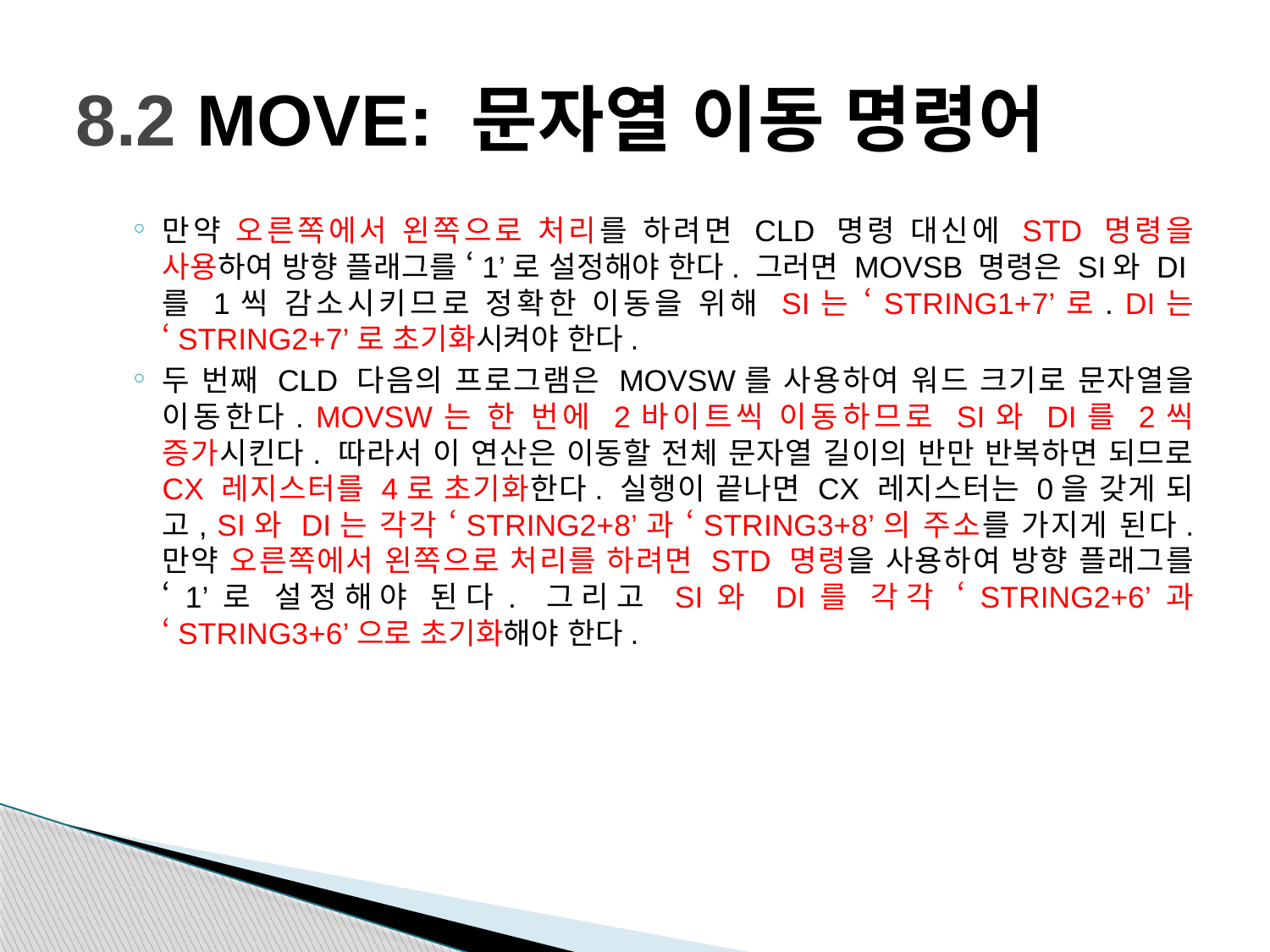

# 8.2 MOVE: 문자열 이동 명령어
만약 오른쪽에서 왼쪽으로 처리를 하려면 CLD 명령 대신에 STD 명령을 사용하여 방향 플래그를 ‘1’로 설정해야 한다. 그러면 MOVSB 명령은 SI와 DI를 1씩 감소시키므로 정확한 이동을 위해 SI는 ‘STRING1+7’로. DI는 ‘STRING2+7’로 초기화시켜야 한다.
두 번째 CLD 다음의 프로그램은 MOVSW를 사용하여 워드 크기로 문자열을 이동한다. MOVSW는 한 번에 2바이트씩 이동하므로 SI와 DI를 2씩 증가시킨다. 따라서 이 연산은 이동할 전체 문자열 길이의 반만 반복하면 되므로 CX 레지스터를 4로 초기화한다. 실행이 끝나면 CX 레지스터는 0을 갖게 되고, SI와 DI는 각각 ‘STRING2+8’과 ‘STRING3+8’의 주소를 가지게 된다. 만약 오른쪽에서 왼쪽으로 처리를 하려면 STD 명령을 사용하여 방향 플래그를 ‘1’로 설정해야 된다. 그리고 SI와 DI를 각각 ‘STRING2+6’과 ‘STRING3+6’으로 초기화해야 한다.